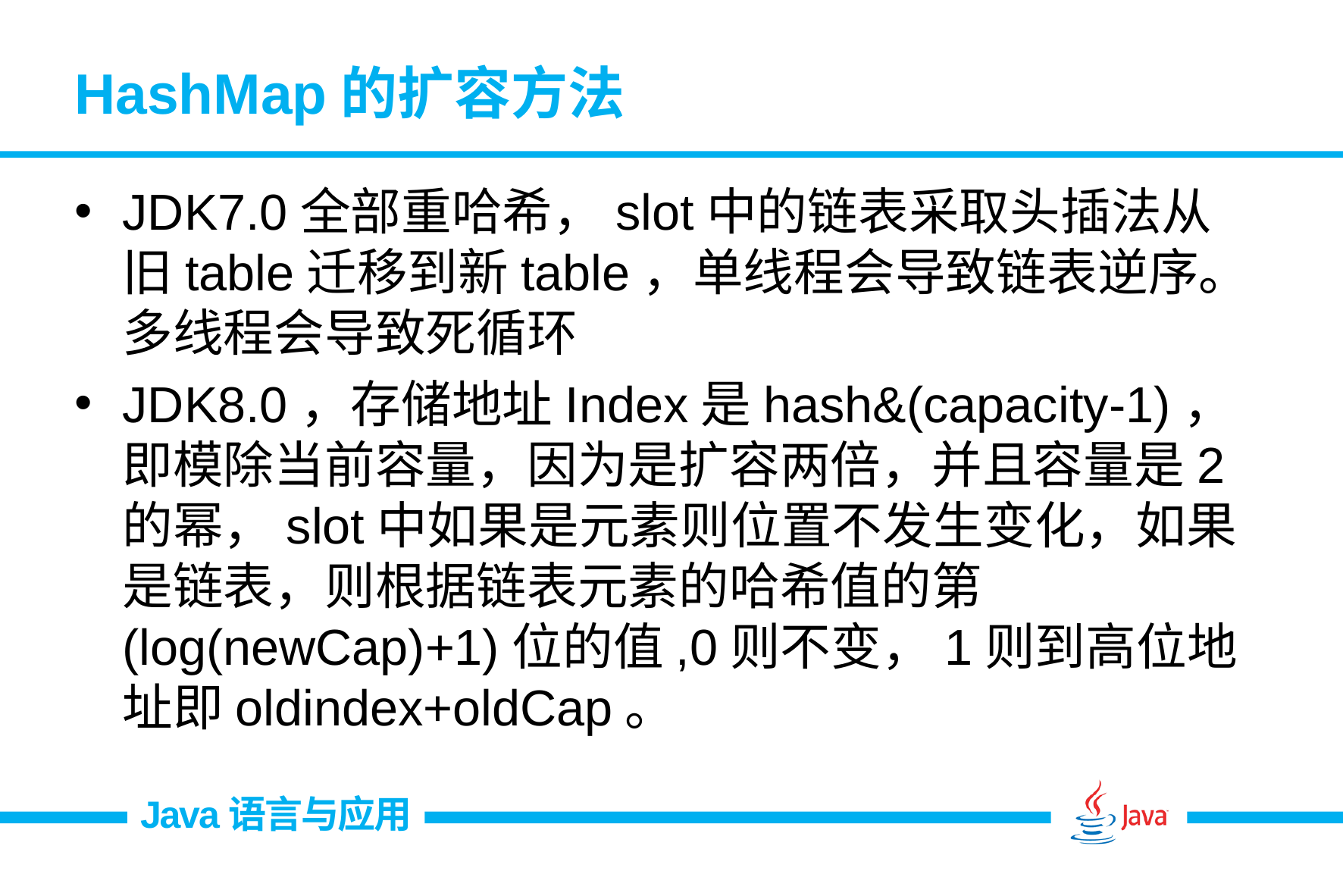

# HashMap的扩容方法
JDK7.0全部重哈希，slot中的链表采取头插法从旧table迁移到新table，单线程会导致链表逆序。多线程会导致死循环
JDK8.0，存储地址Index是hash&(capacity-1)，即模除当前容量，因为是扩容两倍，并且容量是2的幂，slot中如果是元素则位置不发生变化，如果是链表，则根据链表元素的哈希值的第(log(newCap)+1)位的值,0则不变，1则到高位地址即oldindex+oldCap。

48